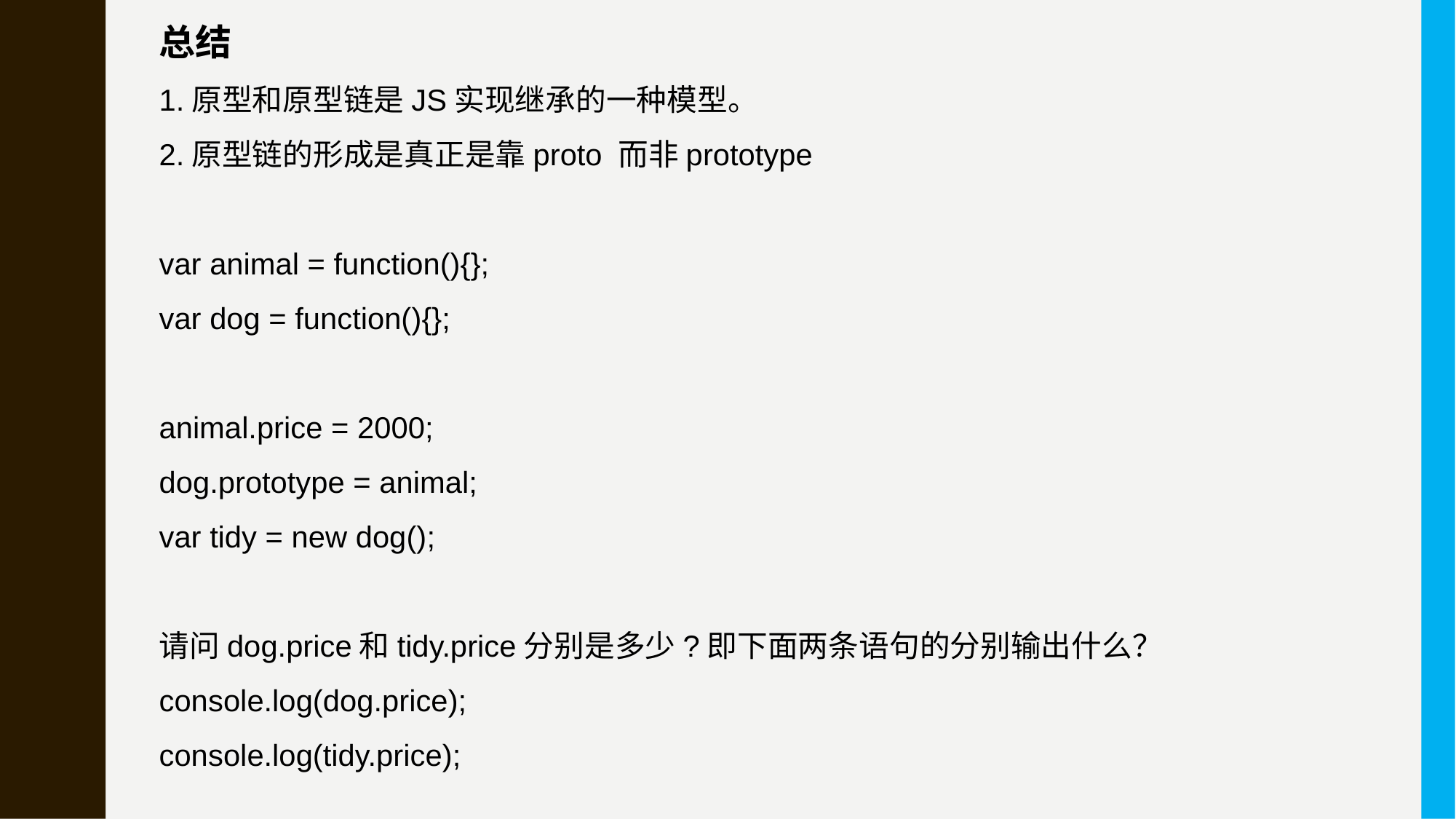

总结
1.原型和原型链是JS实现继承的一种模型。
2.原型链的形成是真正是靠proto 而非prototype

var animal = function(){};
var dog = function(){};

animal.price = 2000;
dog.prototype = animal;
var tidy = new dog();

请问dog.price和tidy.price分别是多少?即下面两条语句的分别输出什么？
console.log(dog.price);
console.log(tidy.price);